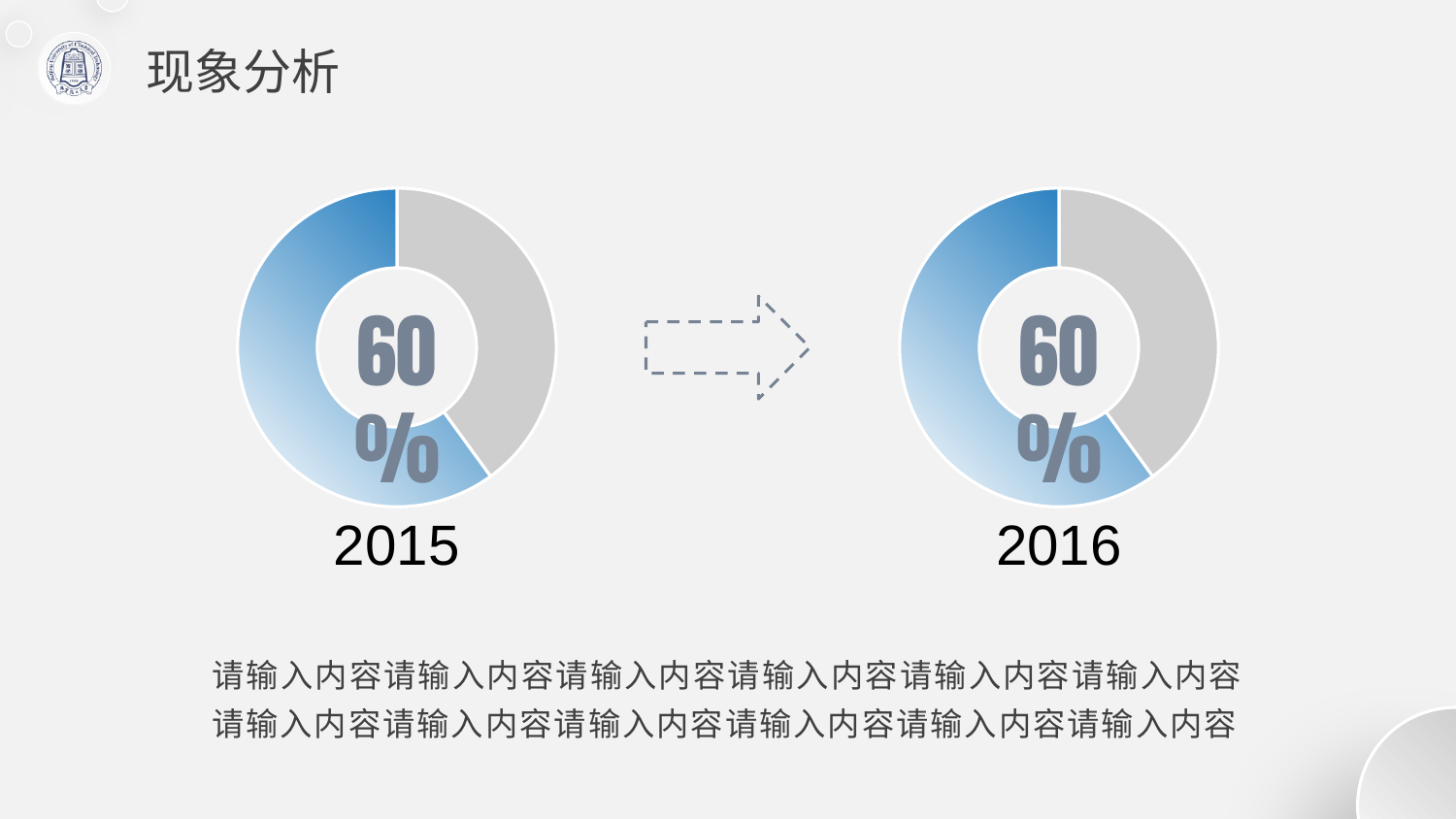

现象分析

### Chart

| Category | 销售额 |
|---|---|
| B | 4.0 |
| A | 6.0 |
60%

### Chart

| Category | 销售额 |
|---|---|
| B | 4.0 |
| A | 6.0 |
60%

2016
2015
请输入内容请输入内容请输入内容请输入内容请输入内容请输入内容请输入内容请输入内容请输入内容请输入内容请输入内容请输入内容